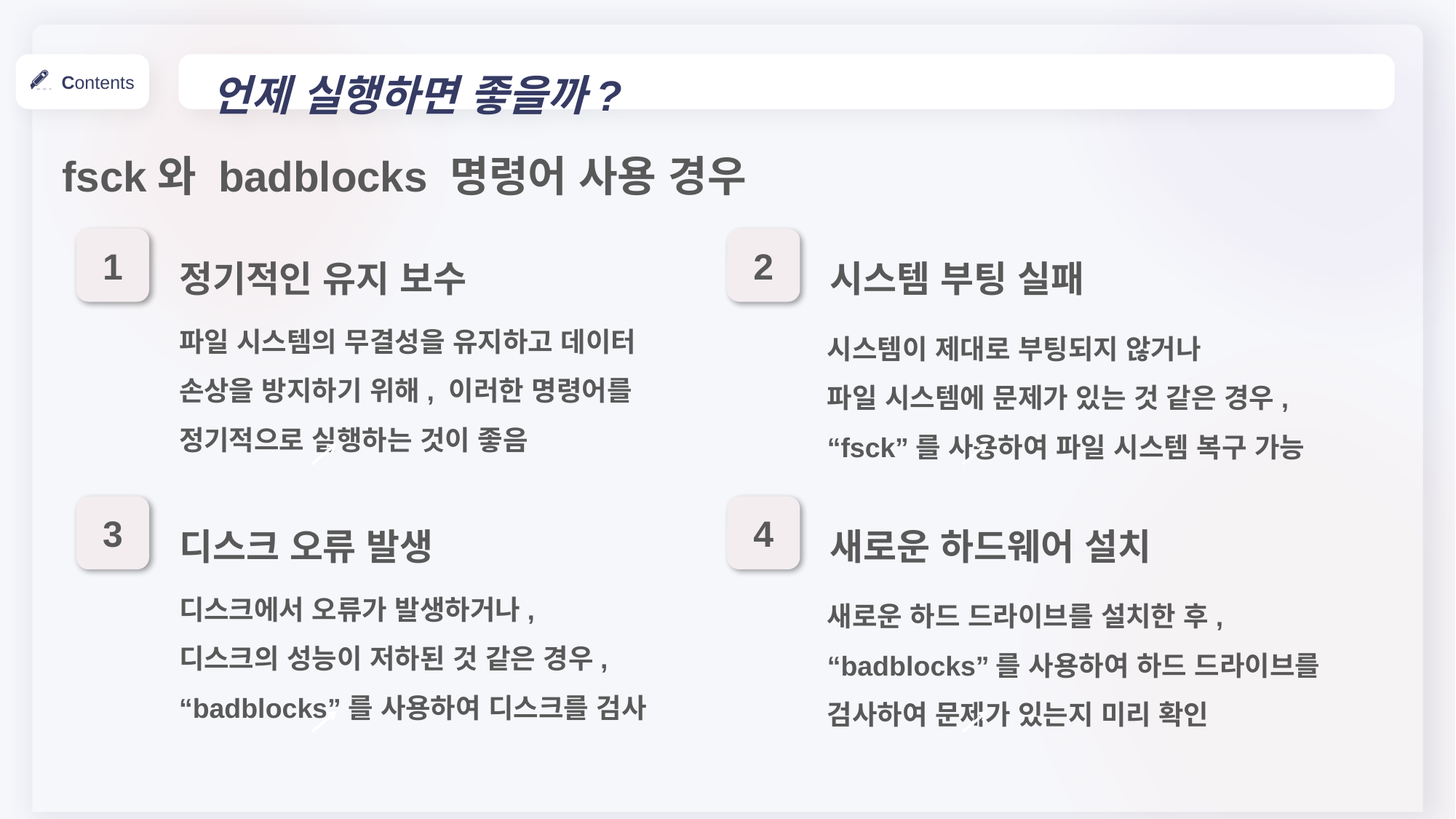

언제 실행하면 좋을까?
Contents

fsck와 badblocks 명령어 사용 경우
1
정기적인 유지 보수
2
시스템 부팅 실패
파일 시스템의 무결성을 유지하고 데이터 손상을 방지하기 위해, 이러한 명령어를 정기적으로 실행하는 것이 좋음
시스템이 제대로 부팅되지 않거나
파일 시스템에 문제가 있는 것 같은 경우,
“fsck”를 사용하여 파일 시스템 복구 가능
3
디스크 오류 발생
4
새로운 하드웨어 설치
디스크에서 오류가 발생하거나,
디스크의 성능이 저하된 것 같은 경우,
“badblocks”를 사용하여 디스크를 검사
새로운 하드 드라이브를 설치한 후, “badblocks”를 사용하여 하드 드라이브를 검사하여 문제가 있는지 미리 확인